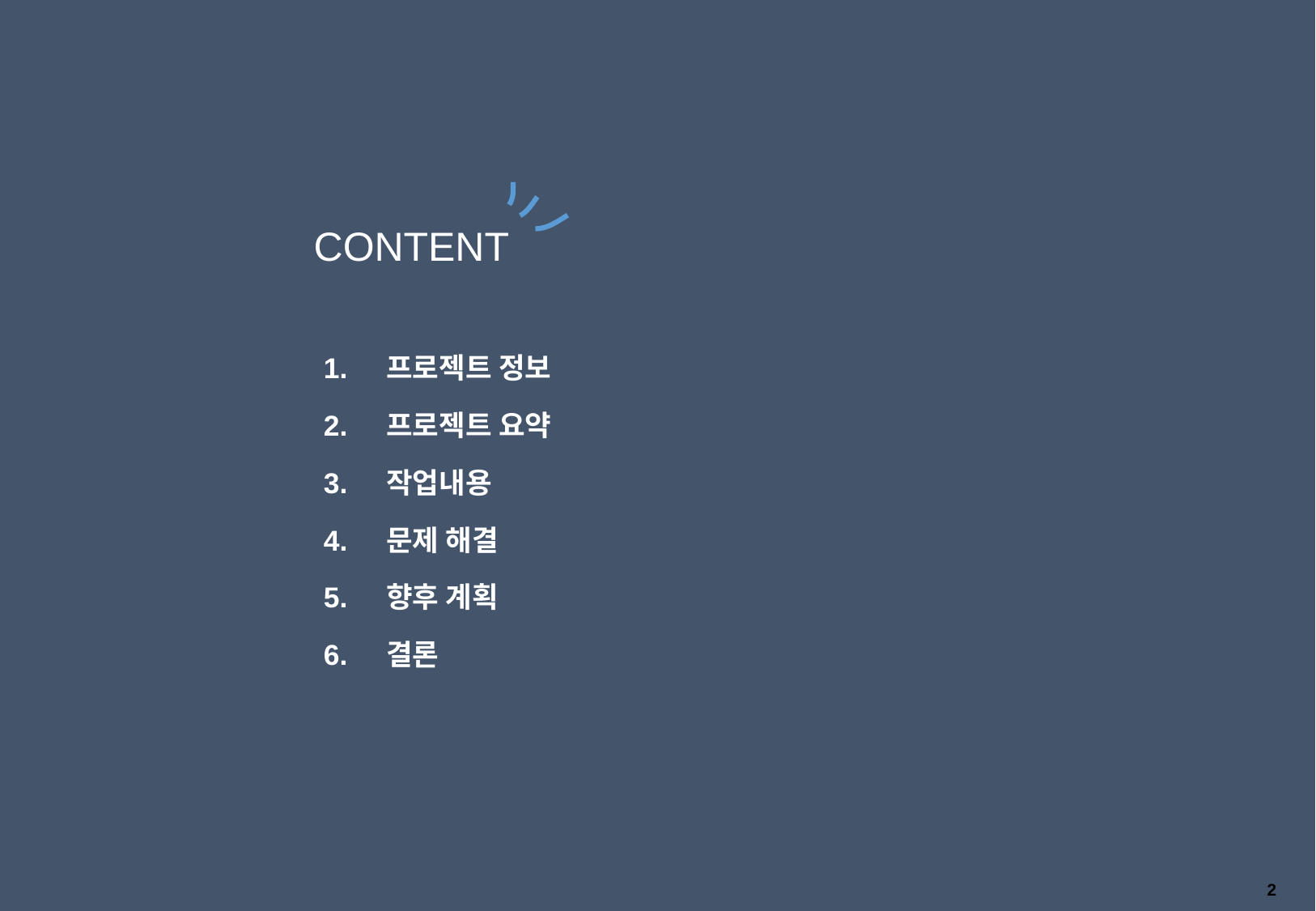

CONTENT
1.    프로젝트 정보
2.    프로젝트 요약
3.    작업내용
4.    문제 해결
5.    향후 계획
6.    결론

2